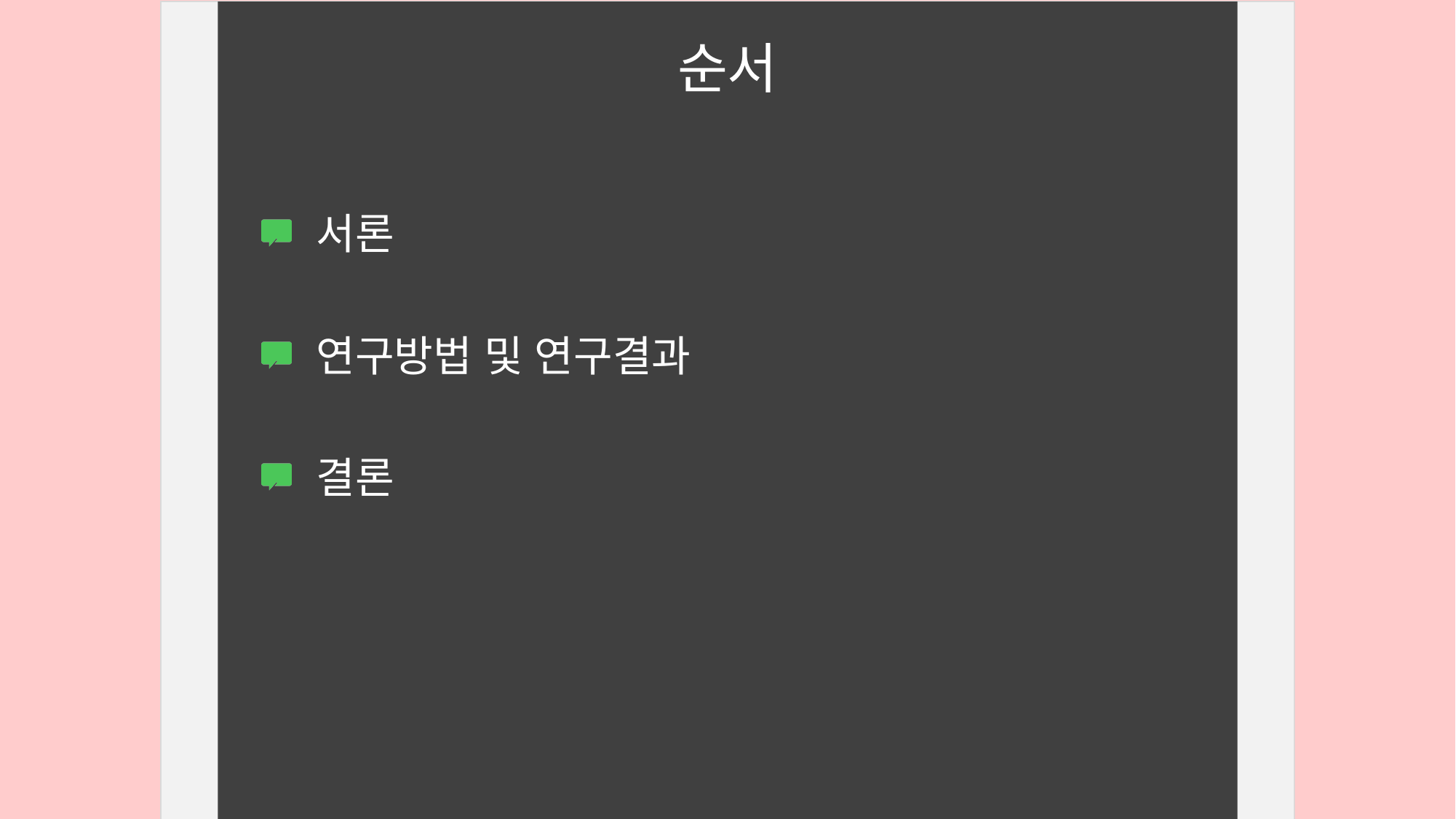

# 순서

서론

연구방법 및 연구결과

결론